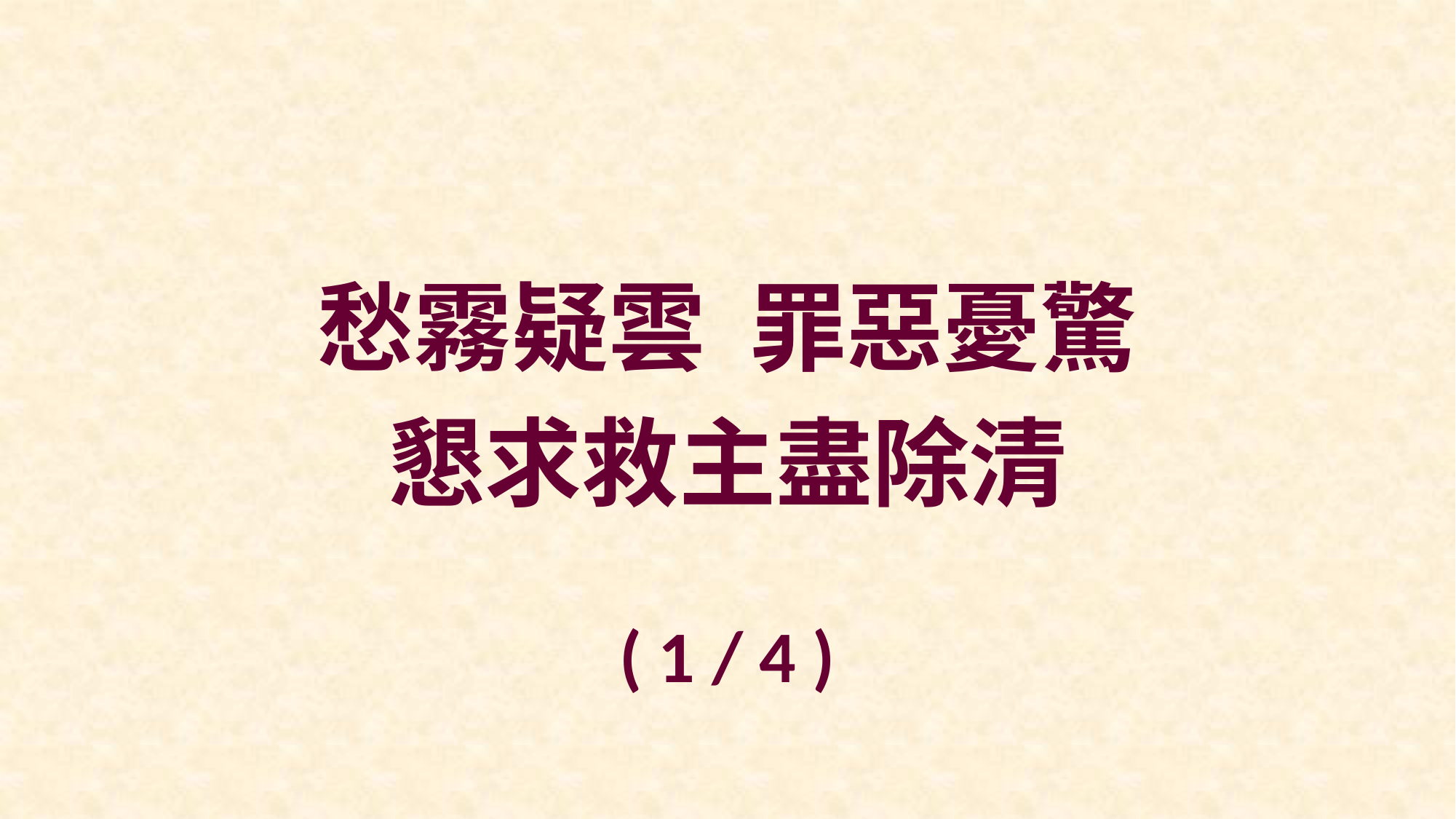

愁霧疑雲  罪惡憂驚
懇求救主盡除清
( 1 / 4 )